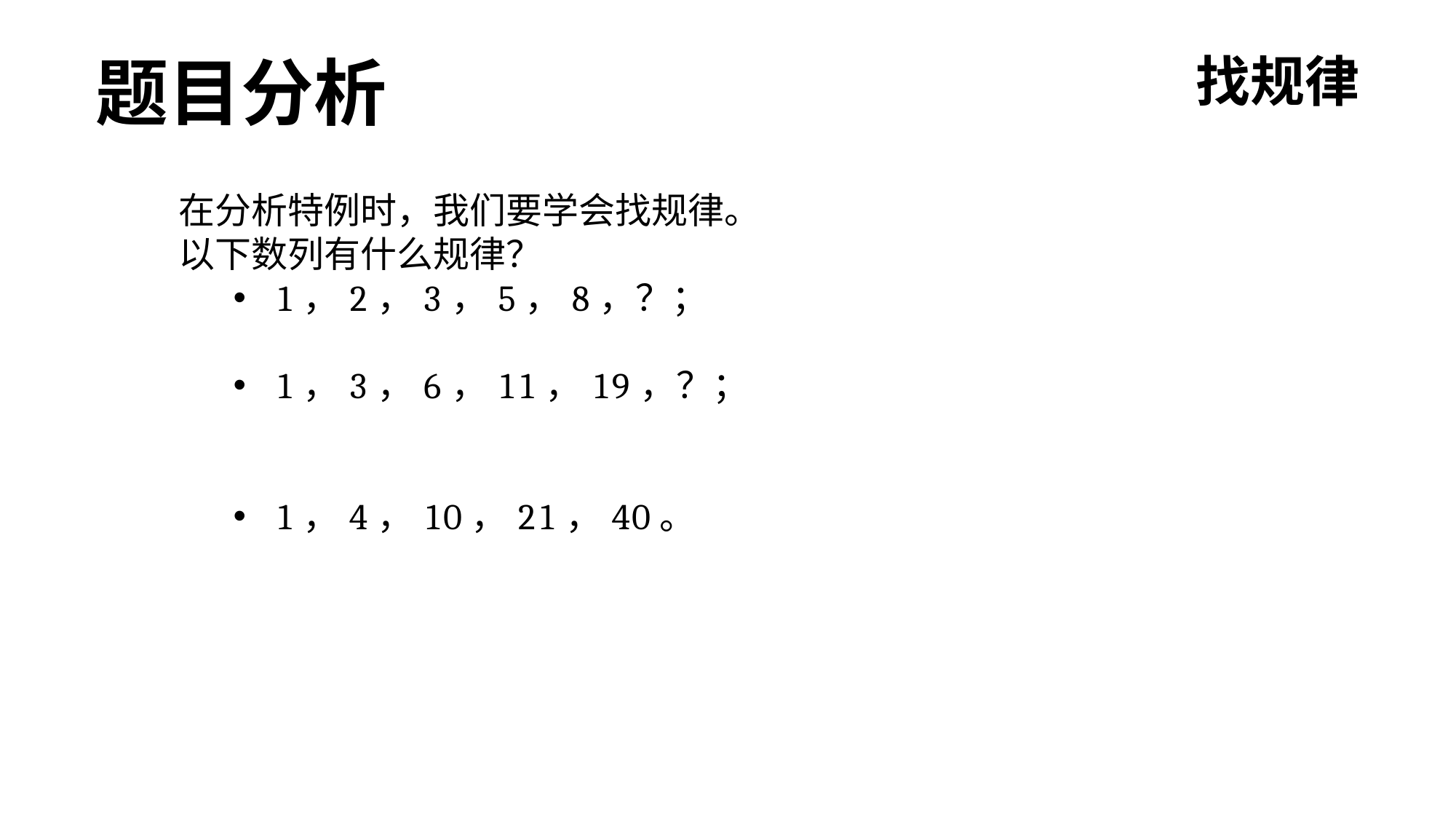

题目分析
找规律
在分析特例时，我们要学会找规律。
以下数列有什么规律？
1，2，3，5，8，？；
1，2，4，8，16，？；
1，3，6，11，19，？；
88，64，24，？；
06，68，88，？，98；
1，4，10，21，40。